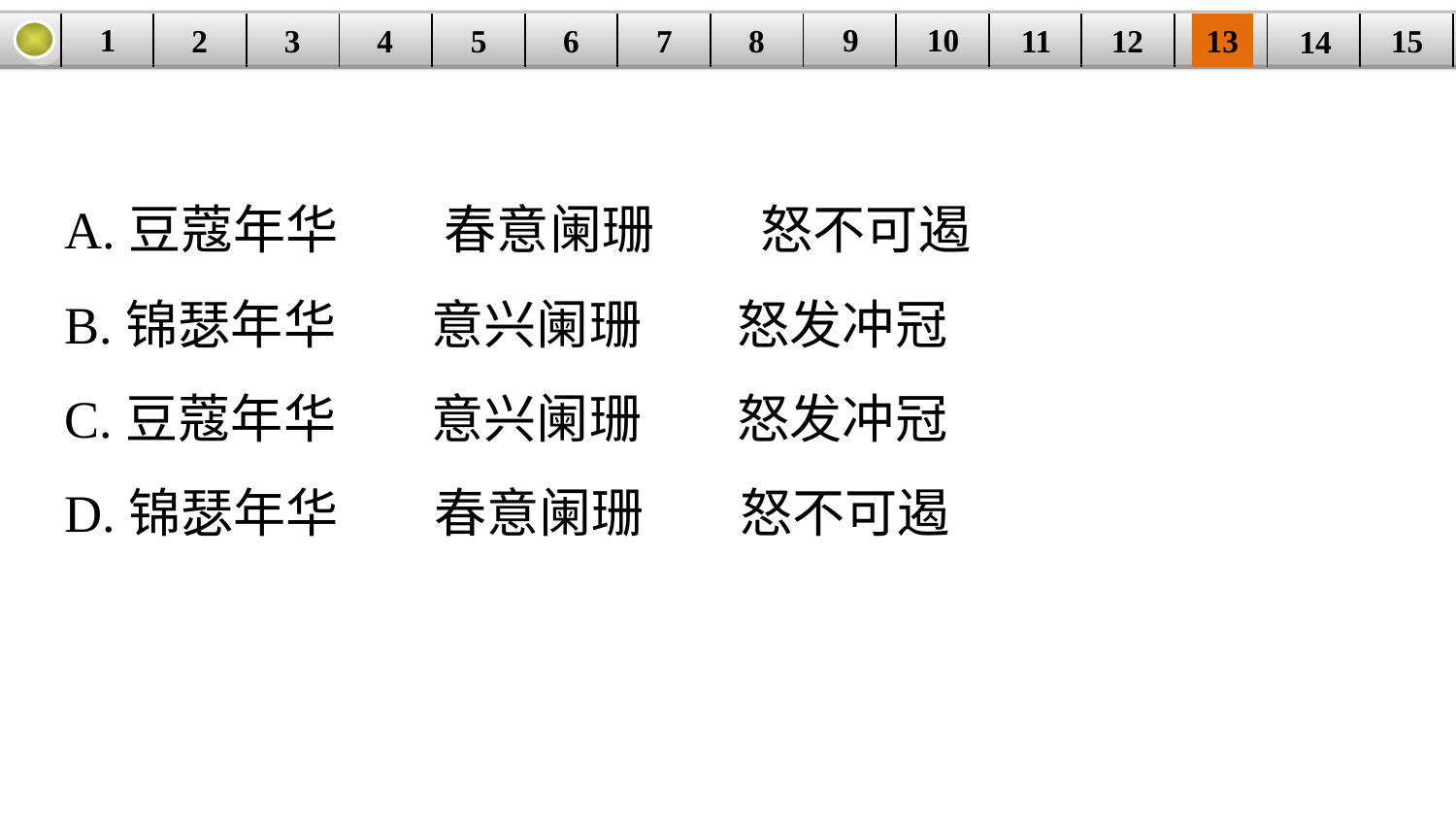

9
10
1
3
4
5
6
8
11
2
12
15
|  |  |  |  |  |  |  |  |  |  |  |  |  |  |  |
| --- | --- | --- | --- | --- | --- | --- | --- | --- | --- | --- | --- | --- | --- | --- |
7
13
14

A.豆蔻年华　　春意阑珊　　怒不可遏
B.锦瑟年华        意兴阑珊        怒发冲冠
C.豆蔻年华        意兴阑珊        怒发冲冠
D.锦瑟年华        春意阑珊        怒不可遏